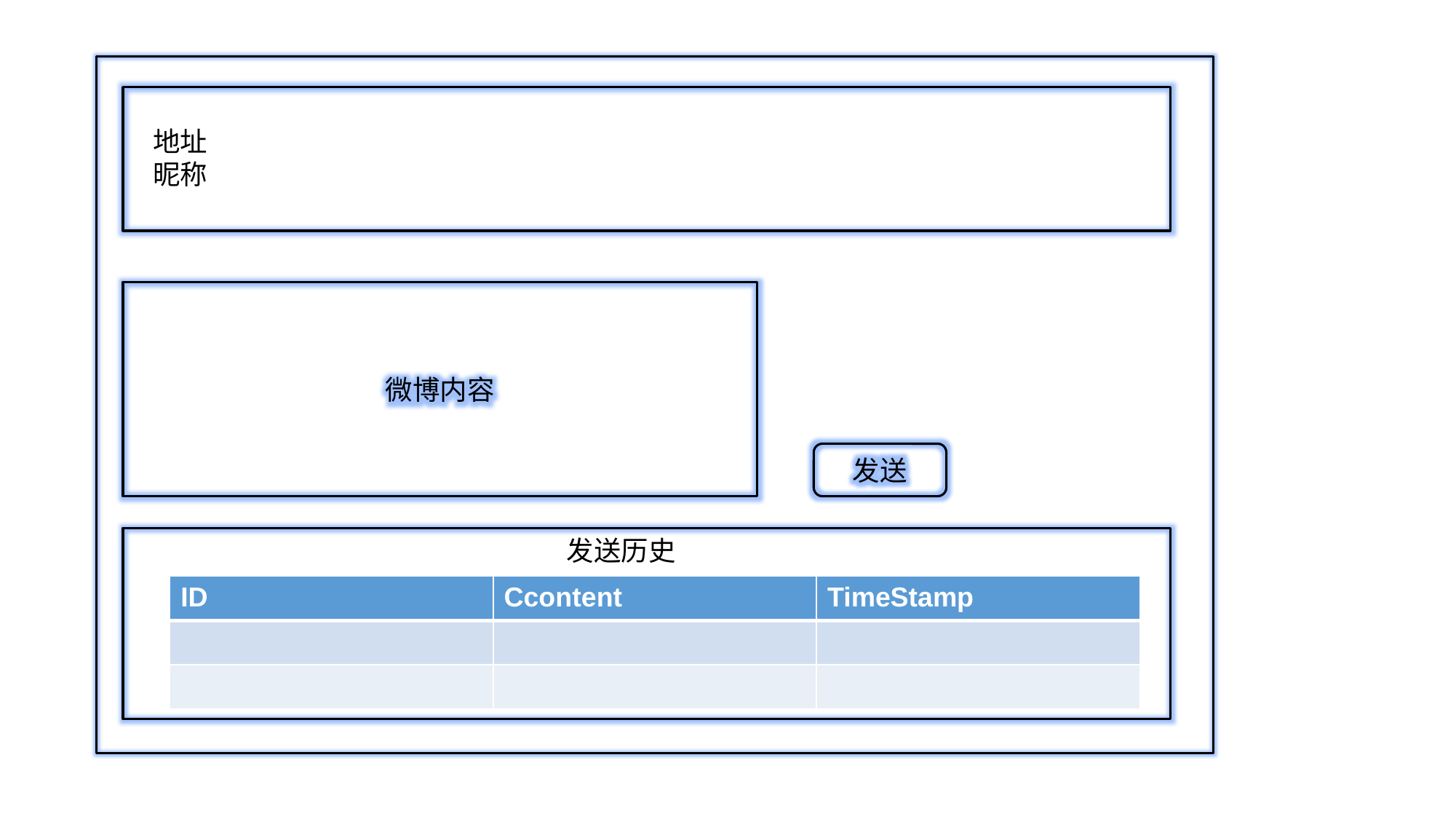

地址
昵称
微博内容
发送

发送历史
| ID | Ccontent | TimeStamp |
| --- | --- | --- |
|  |  |  |
|  |  |  |